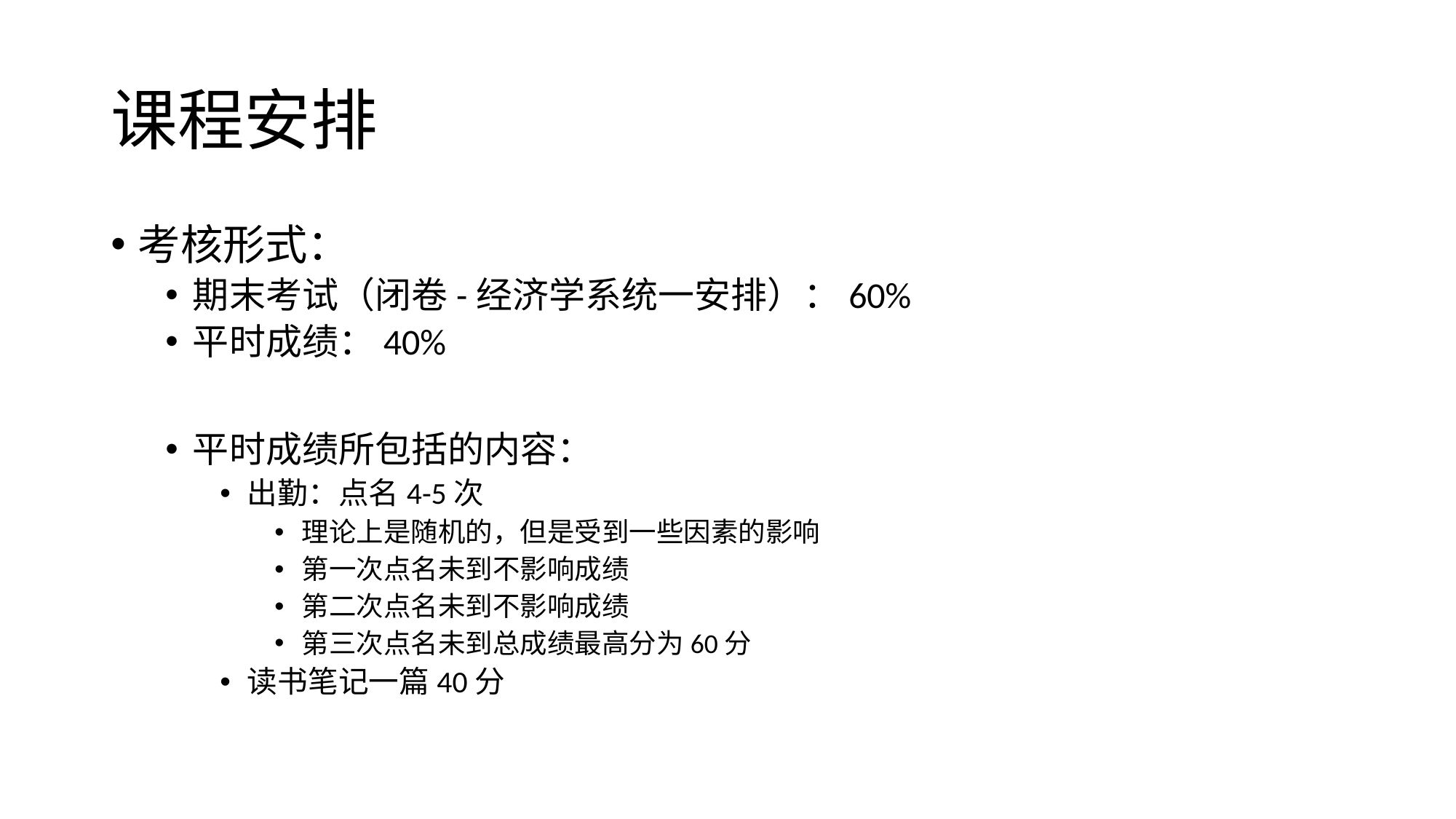

# 课程安排
考核形式：
期末考试（闭卷-经济学系统一安排）：60%
平时成绩：40%

平时成绩所包括的内容：
出勤：点名4-5次
理论上是随机的，但是受到一些因素的影响
第一次点名未到不影响成绩
第二次点名未到不影响成绩
第三次点名未到总成绩最高分为60分
读书笔记一篇40分